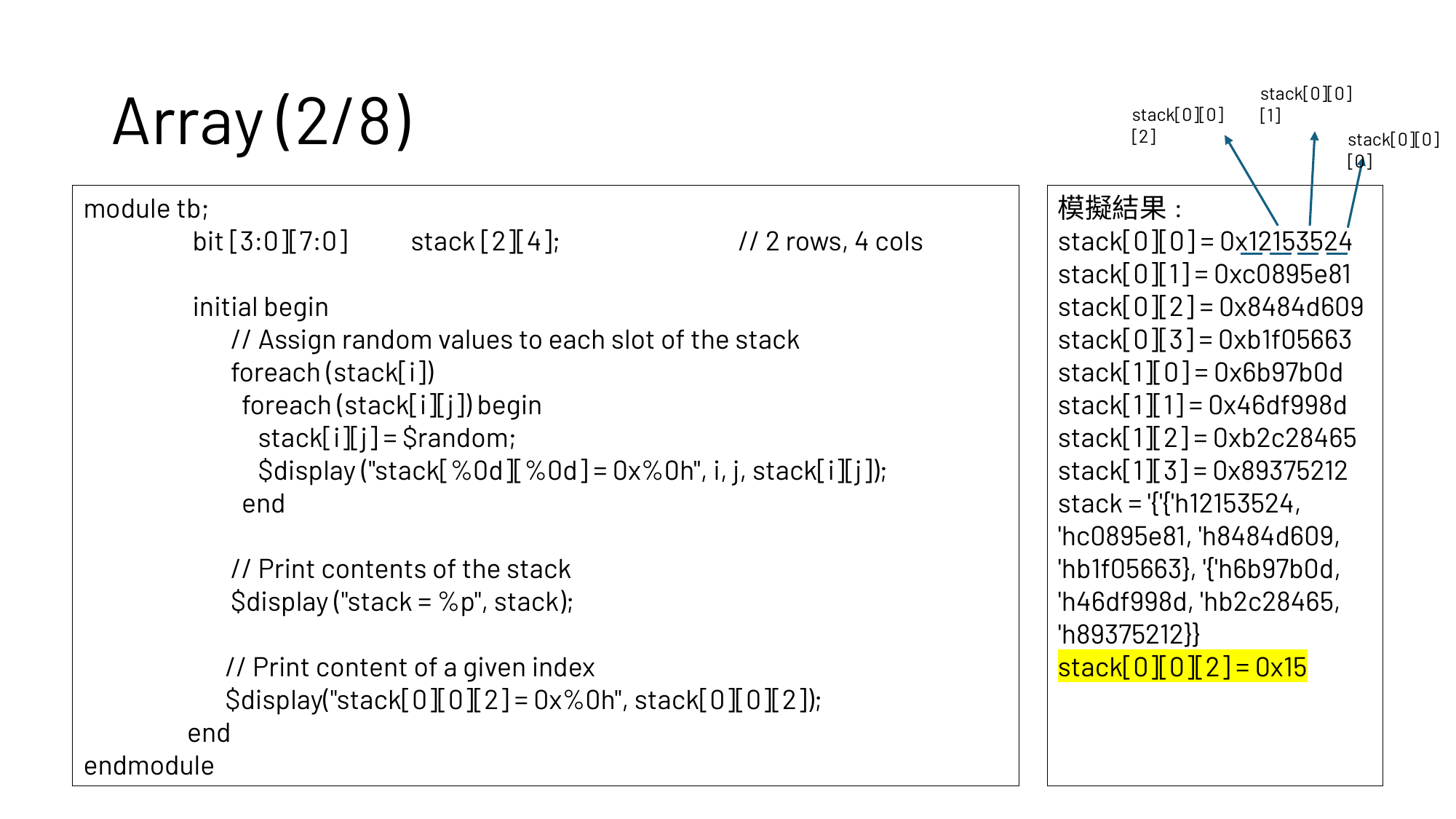

# Array (2/8)
stack[0][0][1]
stack[0][0][2]
stack[0][0][0]
module tb;
                    bit [3:0][7:0] 	stack [2][4]; 		// 2 rows, 4 cols

	initial begin
	       // Assign random values to each slot of the stack
	       foreach (stack[i])
                             foreach (stack[i][j]) begin
                                stack[i][j] = $random;
                                $display ("stack[%0d][%0d] = 0x%0h", i, j, stack[i][j]);
	         end

                           // Print contents of the stack
	       $display ("stack = %p", stack);

	      // Print content of a given index
                          $display("stack[0][0][2] = 0x%0h", stack[0][0][2]);
                   end
endmodule
模擬結果:
stack[0][0] = 0x12153524
stack[0][1] = 0xc0895e81
stack[0][2] = 0x8484d609
stack[0][3] = 0xb1f05663
stack[1][0] = 0x6b97b0d
stack[1][1] = 0x46df998d
stack[1][2] = 0xb2c28465
stack[1][3] = 0x89375212
stack = '{'{'h12153524, 'hc0895e81, 'h8484d609, 'hb1f05663}, '{'h6b97b0d, 'h46df998d, 'hb2c28465, 'h89375212}}
stack[0][0][2] = 0x15